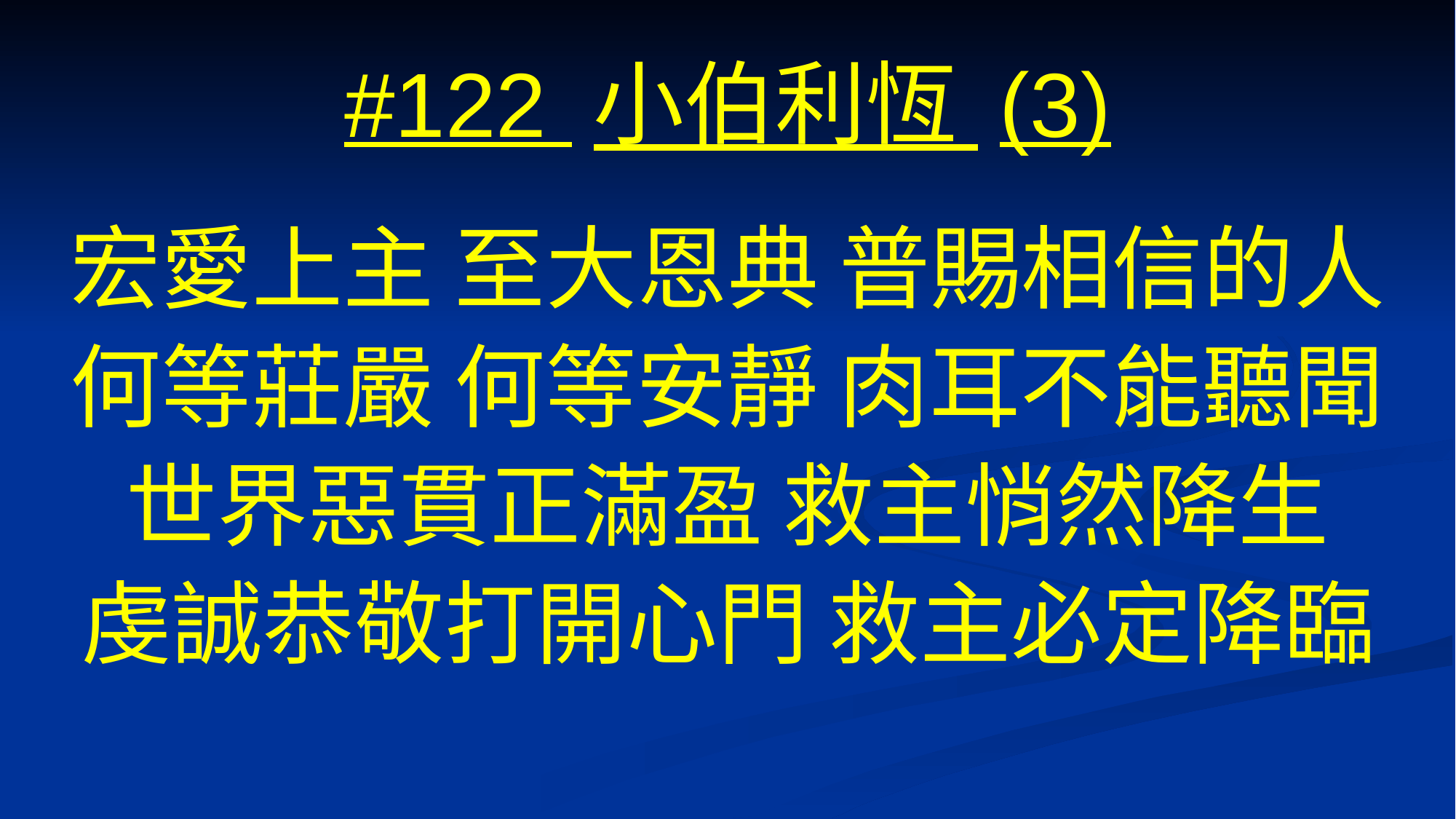

# #122 小伯利恆 (3)
宏愛上主 至大恩典 普賜相信的人
何等莊嚴 何等安靜 肉耳不能聽聞
世界惡貫正滿盈 救主悄然降生
虔誠恭敬打開心門 救主必定降臨